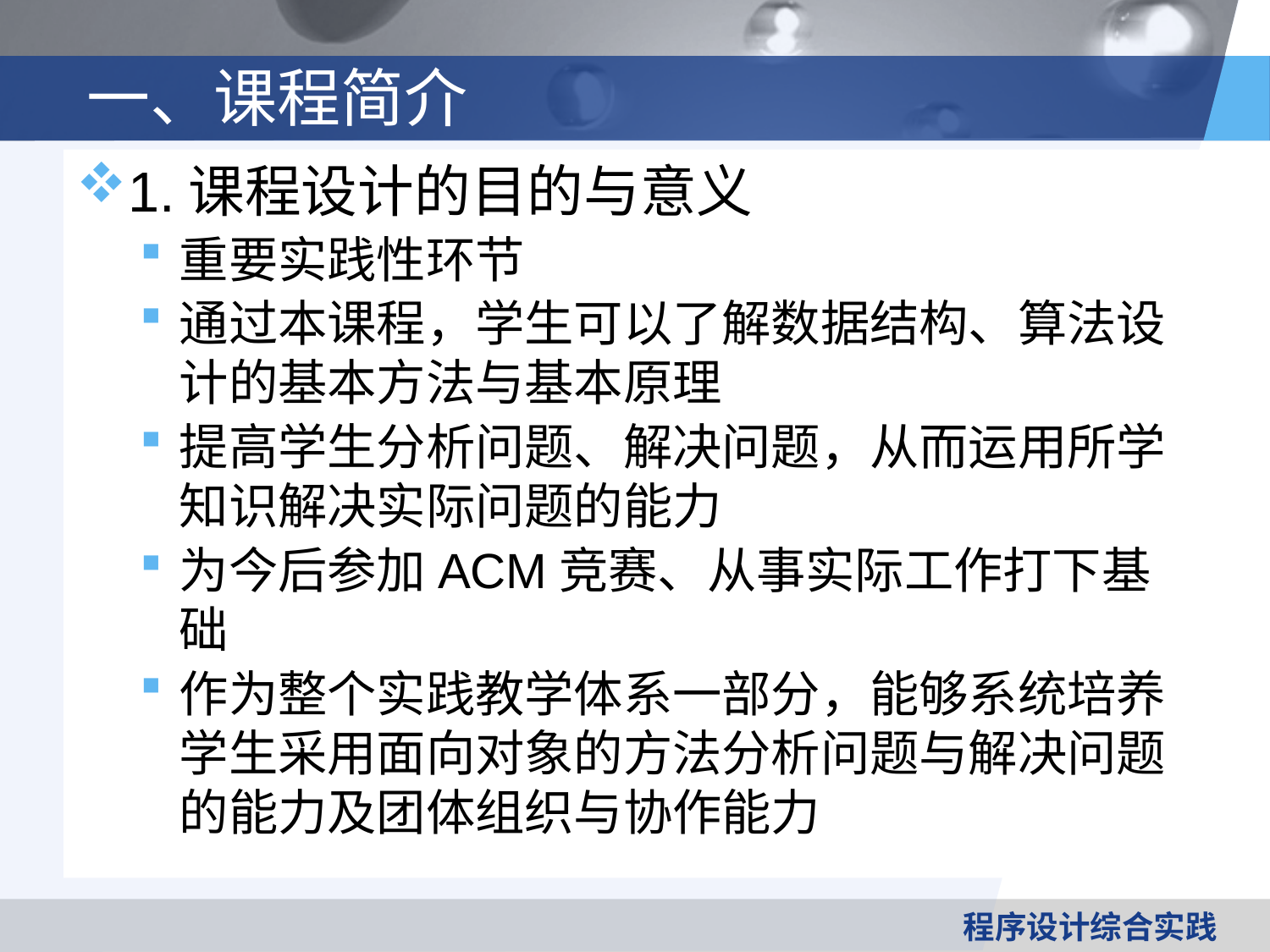

# 一、课程简介
1.课程设计的目的与意义
重要实践性环节
通过本课程，学生可以了解数据结构、算法设计的基本方法与基本原理
提高学生分析问题、解决问题，从而运用所学知识解决实际问题的能力
为今后参加ACM竞赛、从事实际工作打下基础
作为整个实践教学体系一部分，能够系统培养学生采用面向对象的方法分析问题与解决问题的能力及团体组织与协作能力